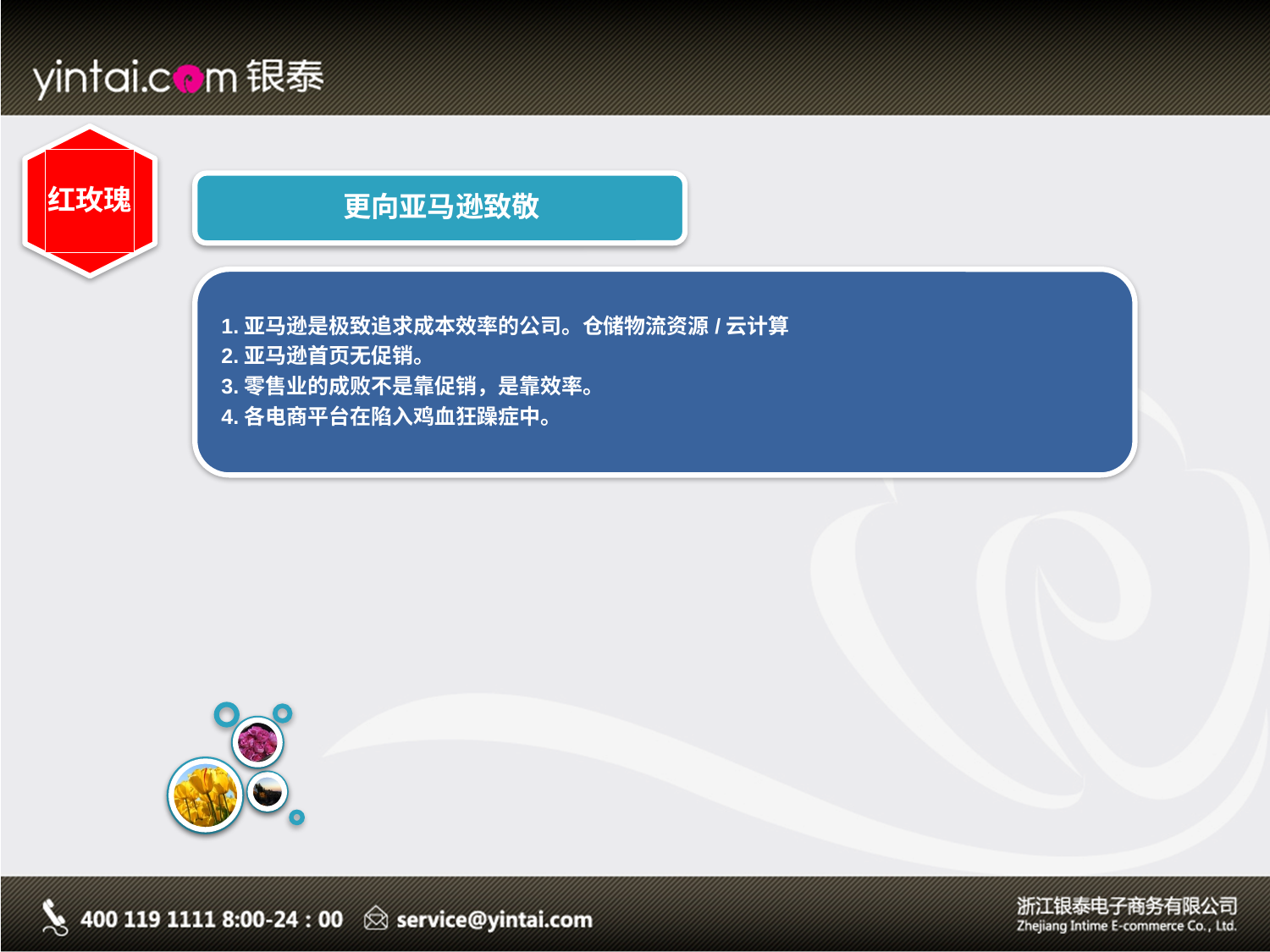

更向亚马逊致敬

红玫瑰
1.亚马逊是极致追求成本效率的公司。仓储物流资源/云计算
2.亚马逊首页无促销。
3.零售业的成败不是靠促销，是靠效率。
4.各电商平台在陷入鸡血狂躁症中。